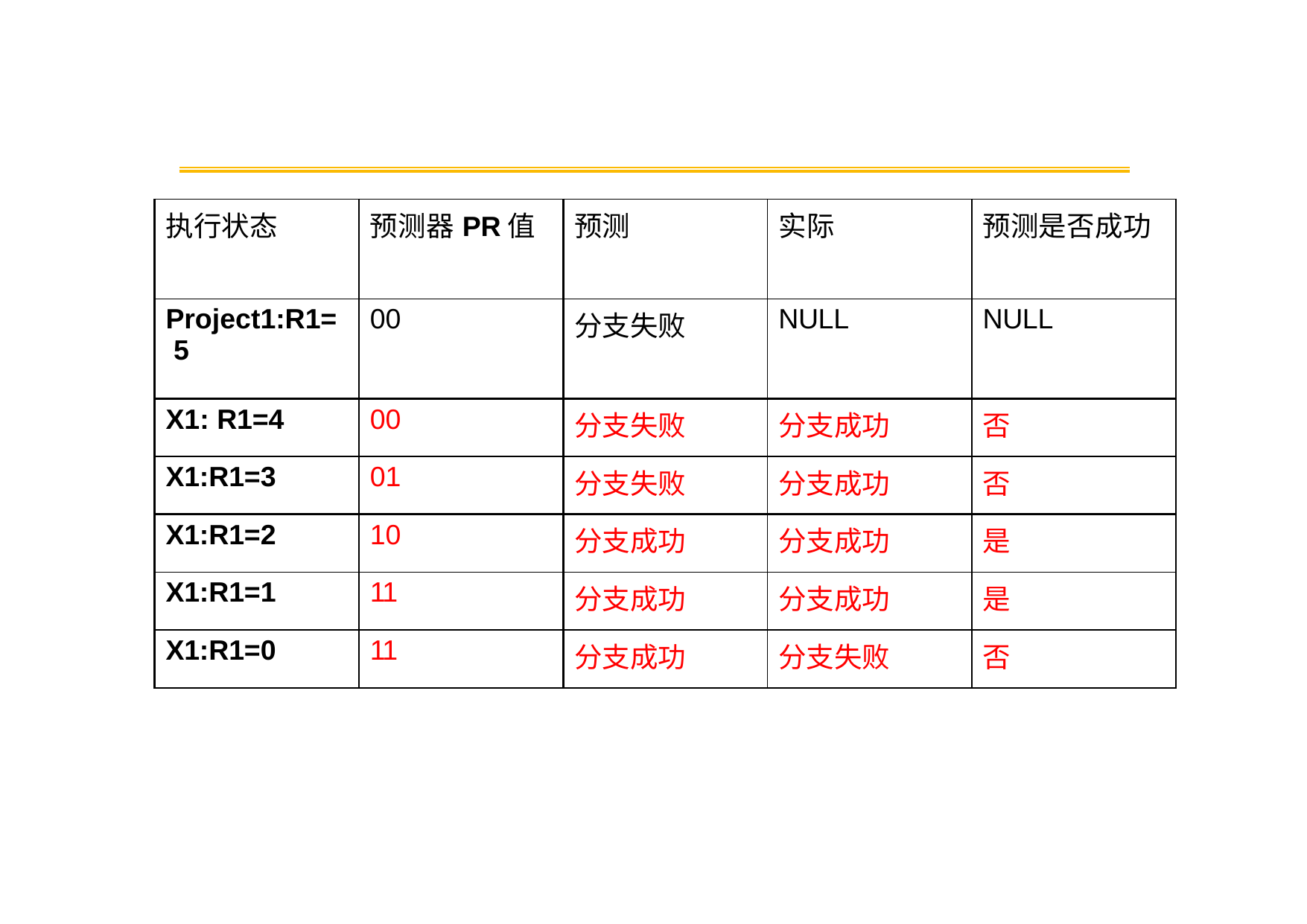

| 执行状态 | 预测器PR值 | 预测 | 实际 | 预测是否成功 |
| --- | --- | --- | --- | --- |
| Project1:R1= 5 | 00 | 分支失败 | NULL | NULL |
| X1: R1=4 | 00 | 分支失败 | 分支成功 | 否 |
| X1:R1=3 | 01 | 分支失败 | 分支成功 | 否 |
| X1:R1=2 | 10 | 分支成功 | 分支成功 | 是 |
| X1:R1=1 | 11 | 分支成功 | 分支成功 | 是 |
| X1:R1=0 | 11 | 分支成功 | 分支失败 | 否 |